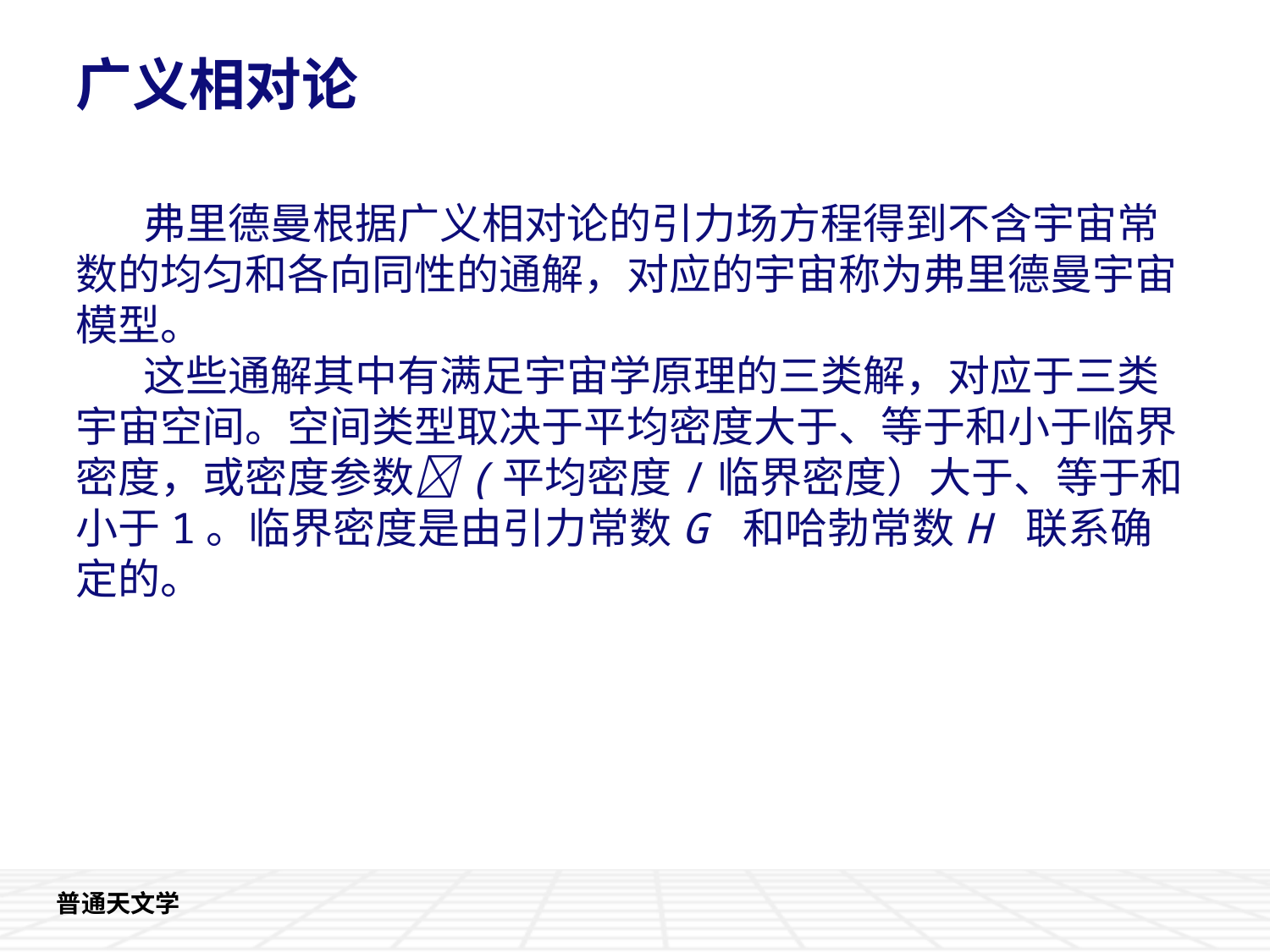

广义相对论
      弗里德曼根据广义相对论的引力场方程得到不含宇宙常数的均匀和各向同性的通解，对应的宇宙称为弗里德曼宇宙模型。
      这些通解其中有满足宇宙学原理的三类解，对应于三类宇宙空间。空间类型取决于平均密度大于、等于和小于临界密度，或密度参数Ω(平均密度/临界密度）大于、等于和小于1。临界密度是由引力常数G 和哈勃常数H 联系确定的。
   普通天文学